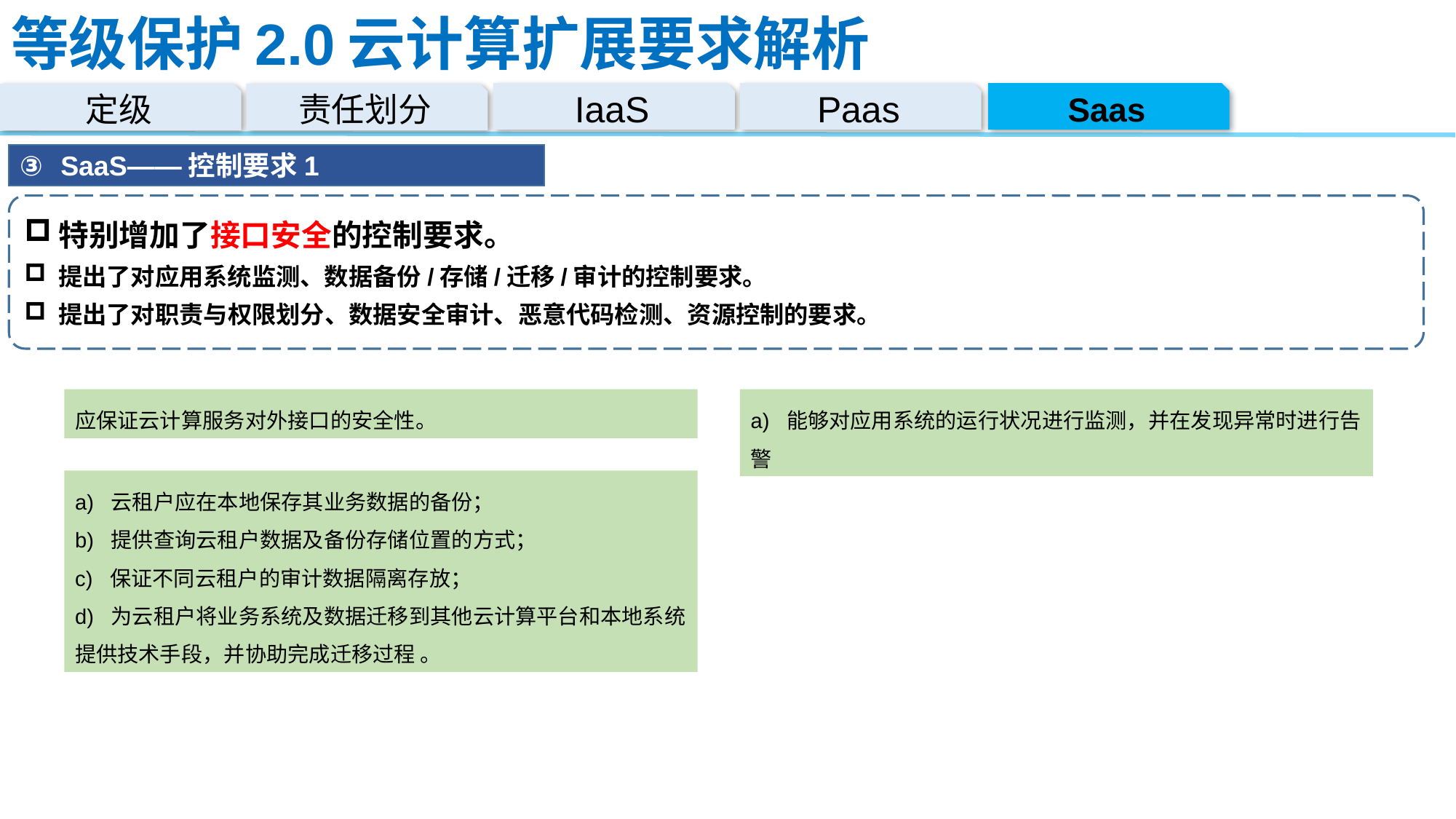

# 等级保护2.0云计算扩展要求解析
IaaS
Paas
Saas
定级
责任划分
SaaS——控制要求1
特别增加了接口安全的控制要求。
提出了对应用系统监测、数据备份/存储/迁移/审计的控制要求。
提出了对职责与权限划分、数据安全审计、恶意代码检测、资源控制的要求。
应保证云计算服务对外接口的安全性。
a)  能够对应用系统的运行状况进行监测，并在发现异常时进行告警
a)  云租户应在本地保存其业务数据的备份；
b)  提供查询云租户数据及备份存储位置的方式；
c)  保证不同云租户的审计数据隔离存放；
d)  为云租户将业务系统及数据迁移到其他云计算平台和本地系统提供技术手段，并协助完成迁移过程 。